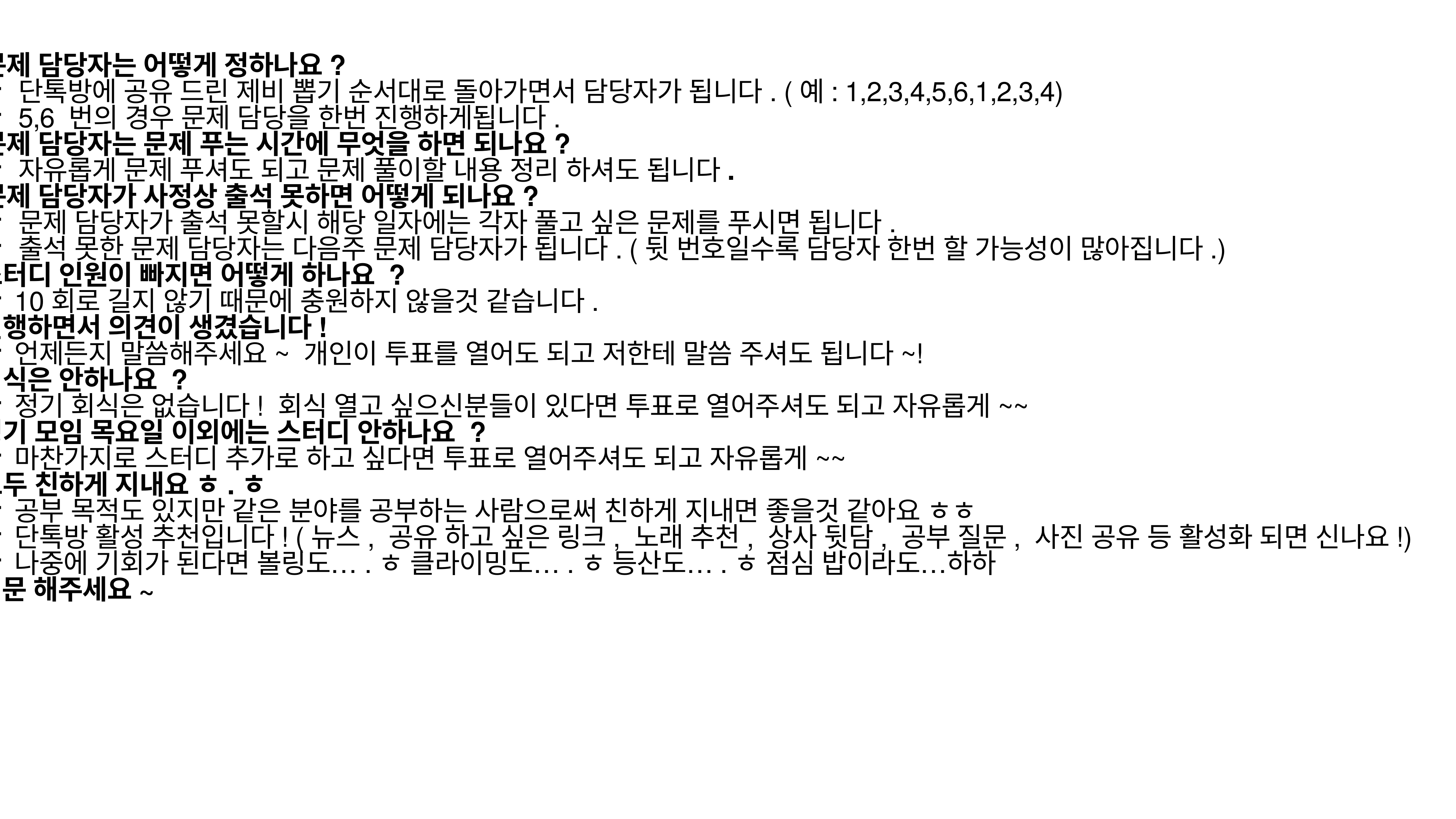

문제 담당자는 어떻게 정하나요?
단톡방에 공유 드린 제비 뽑기 순서대로 돌아가면서 담당자가 됩니다. (예: 1,2,3,4,5,6,1,2,3,4)
5,6 번의 경우 문제 담당을 한번 진행하게됩니다.
문제 담당자는 문제 푸는 시간에 무엇을 하면 되나요?
자유롭게 문제 푸셔도 되고 문제 풀이할 내용 정리 하셔도 됩니다.
문제 담당자가 사정상 출석 못하면 어떻게 되나요?
문제 담당자가 출석 못할시 해당 일자에는 각자 풀고 싶은 문제를 푸시면 됩니다.
출석 못한 문제 담당자는 다음주 문제 담당자가 됩니다. (뒷 번호일수록 담당자 한번 할 가능성이 많아집니다.)
스터디 인원이 빠지면 어떻게 하나요 ?
10회로 길지 않기 때문에 충원하지 않을것 같습니다.
진행하면서 의견이 생겼습니다!
언제든지 말씀해주세요~ 개인이 투표를 열어도 되고 저한테 말씀 주셔도 됩니다~!
회식은 안하나요 ?
정기 회식은 없습니다! 회식 열고 싶으신분들이 있다면 투표로 열어주셔도 되고 자유롭게~~
정기 모임 목요일 이외에는 스터디 안하나요 ?
마찬가지로 스터디 추가로 하고 싶다면 투표로 열어주셔도 되고 자유롭게~~
모두 친하게 지내요 ㅎ.ㅎ
공부 목적도 있지만 같은 분야를 공부하는 사람으로써 친하게 지내면 좋을것 같아요 ㅎㅎ
단톡방 활성 추천입니다! (뉴스, 공유 하고 싶은 링크, 노래 추천, 상사 뒷담, 공부 질문, 사진 공유 등 활성화 되면 신나요!)
나중에 기회가 된다면 볼링도….ㅎ 클라이밍도….ㅎ 등산도….ㅎ 점심 밥이라도…하하
- 질문 해주세요~